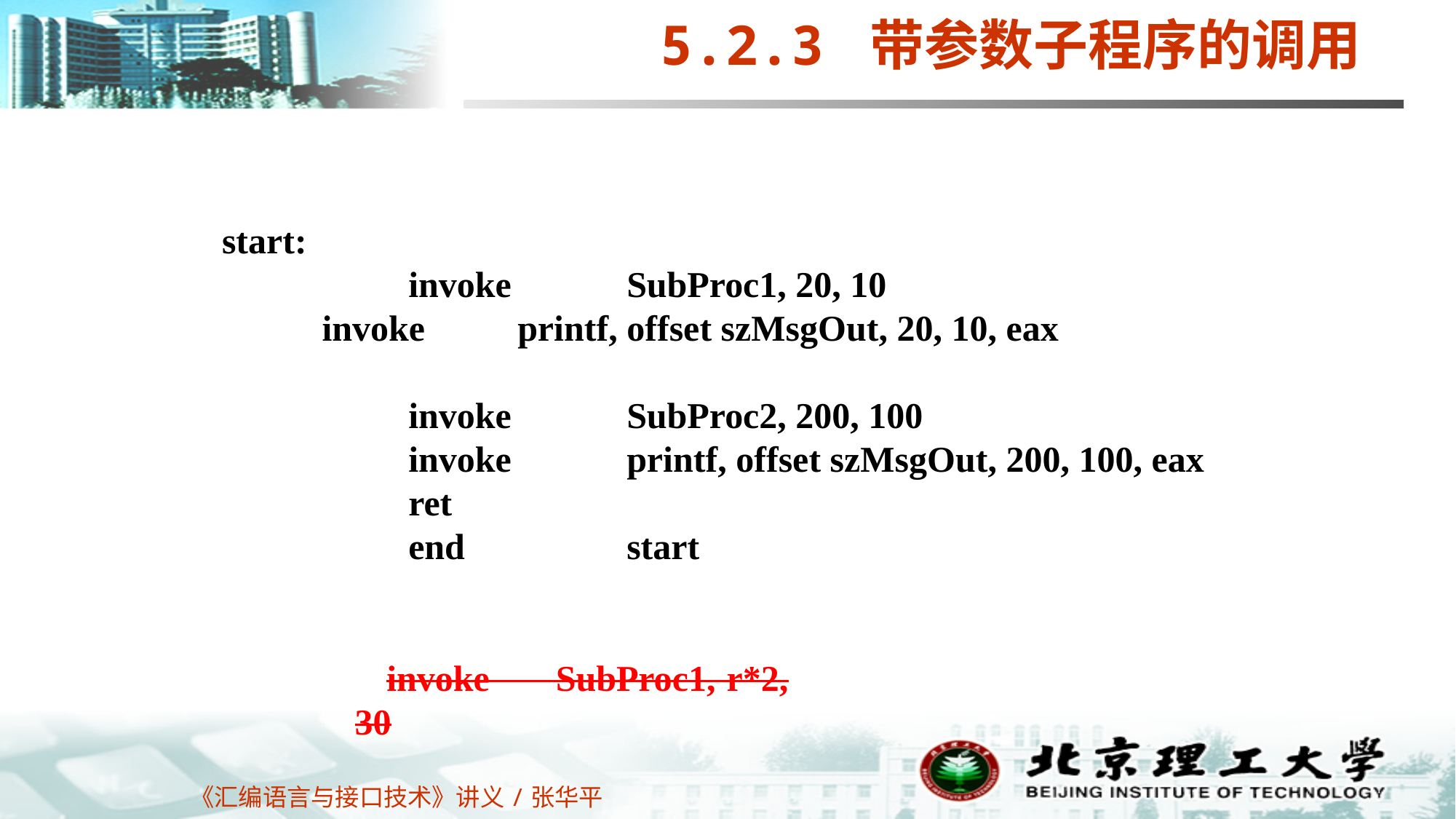

5.2.3 带参数子程序的调用
start:
          	invoke  	SubProc1, 20, 10
           invoke  	printf, offset szMsgOut, 20, 10, eax

		invoke  	SubProc2, 200, 100
          	invoke  	printf, offset szMsgOut, 200, 100, eax
          	ret
		end		start
invoke      SubProc1, r*2, 30